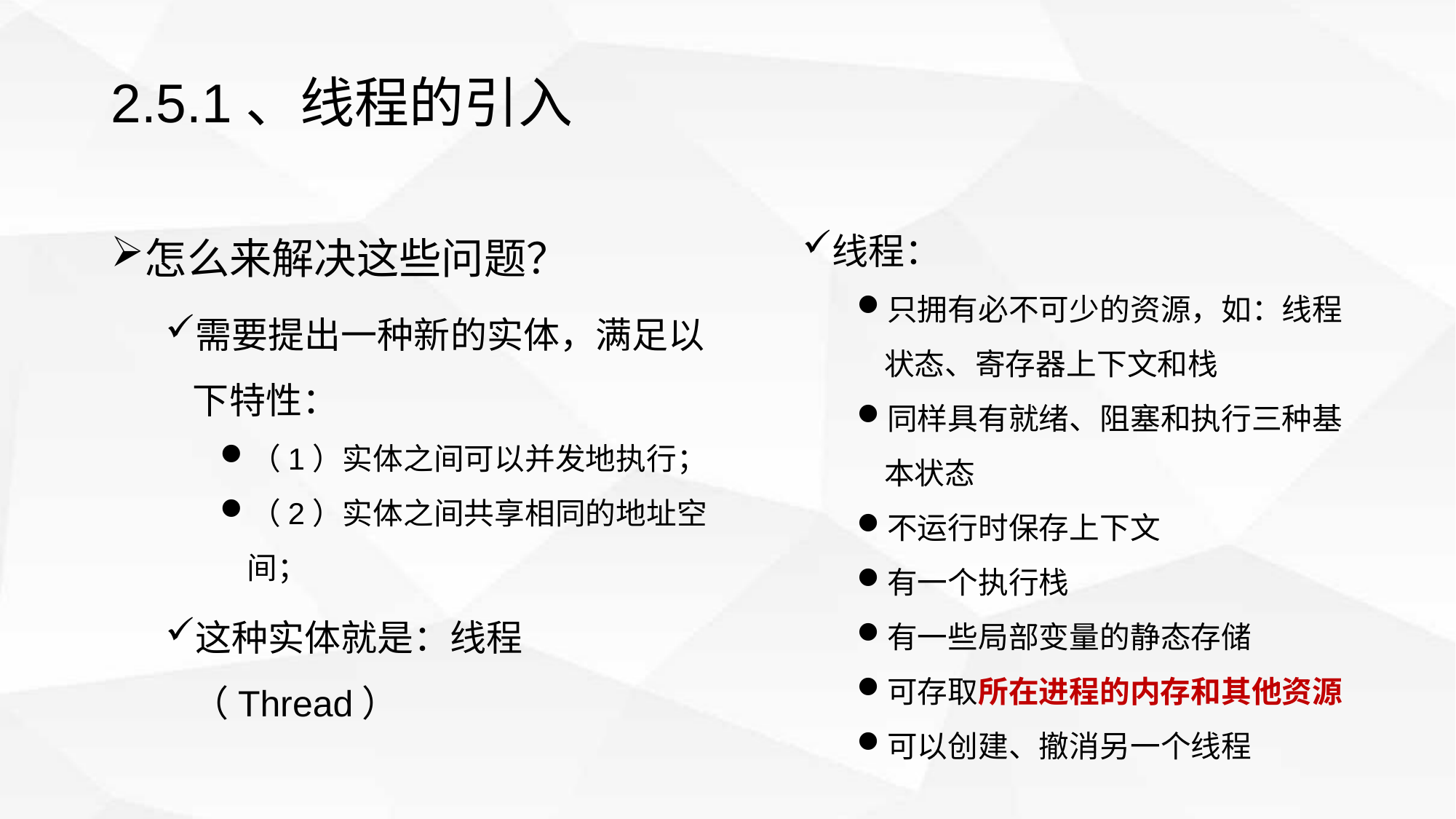

# 2.5.1、线程的引入
怎么来解决这些问题？
需要提出一种新的实体，满足以下特性：
（1）实体之间可以并发地执行；
（2）实体之间共享相同的地址空间；
这种实体就是：线程（Thread）
线程：
只拥有必不可少的资源，如：线程状态、寄存器上下文和栈
同样具有就绪、阻塞和执行三种基本状态
不运行时保存上下文
有一个执行栈
有一些局部变量的静态存储
可存取所在进程的内存和其他资源
可以创建、撤消另一个线程